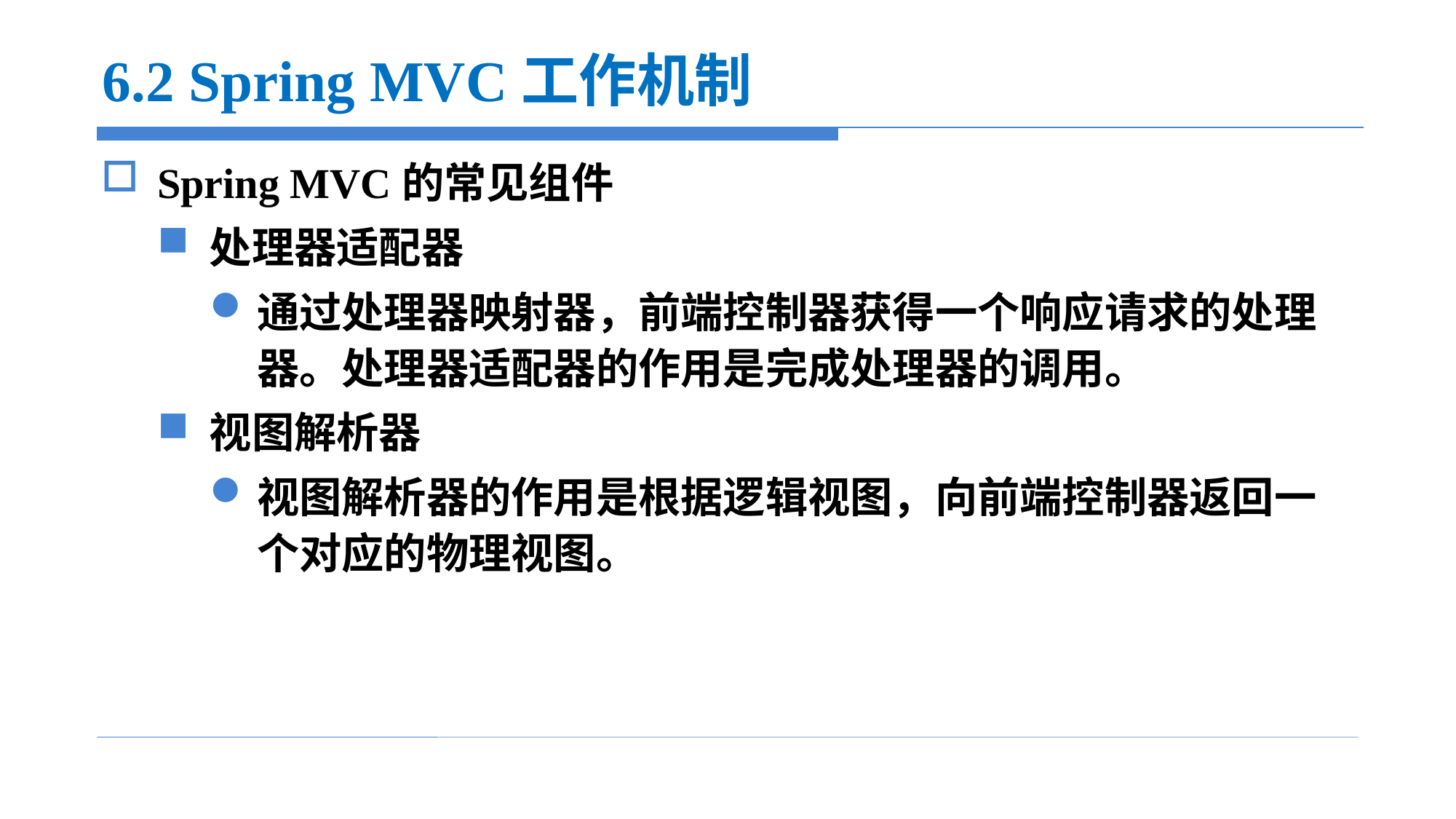

# 6.2 Spring MVC工作机制
Spring MVC的常见组件
处理器适配器
通过处理器映射器，前端控制器获得一个响应请求的处理器。处理器适配器的作用是完成处理器的调用。
视图解析器
视图解析器的作用是根据逻辑视图，向前端控制器返回一个对应的物理视图。
8